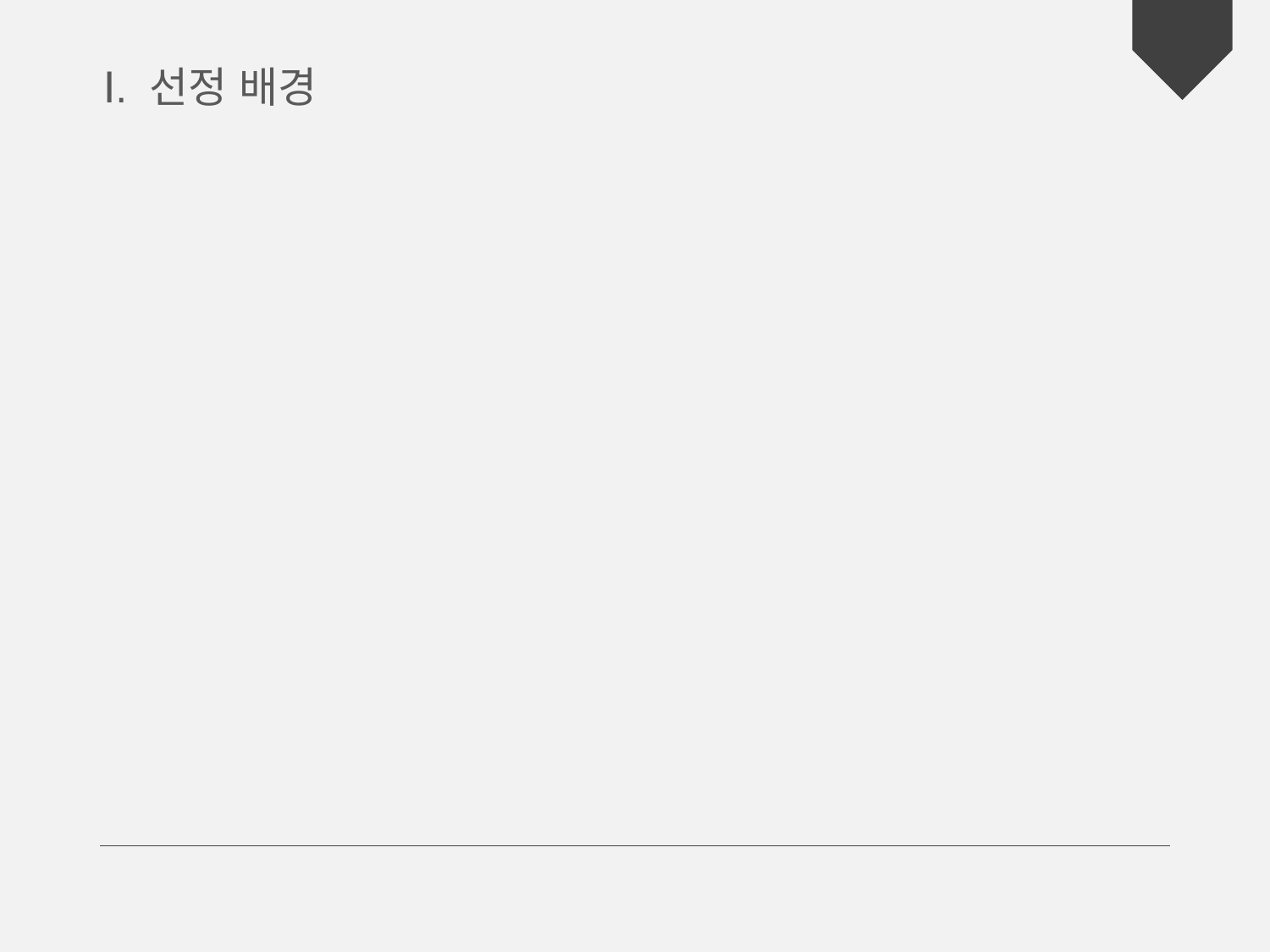

Ⅰ. 선정 배경

### Chart: 서울축제 참여 경험

| Category |
|---|